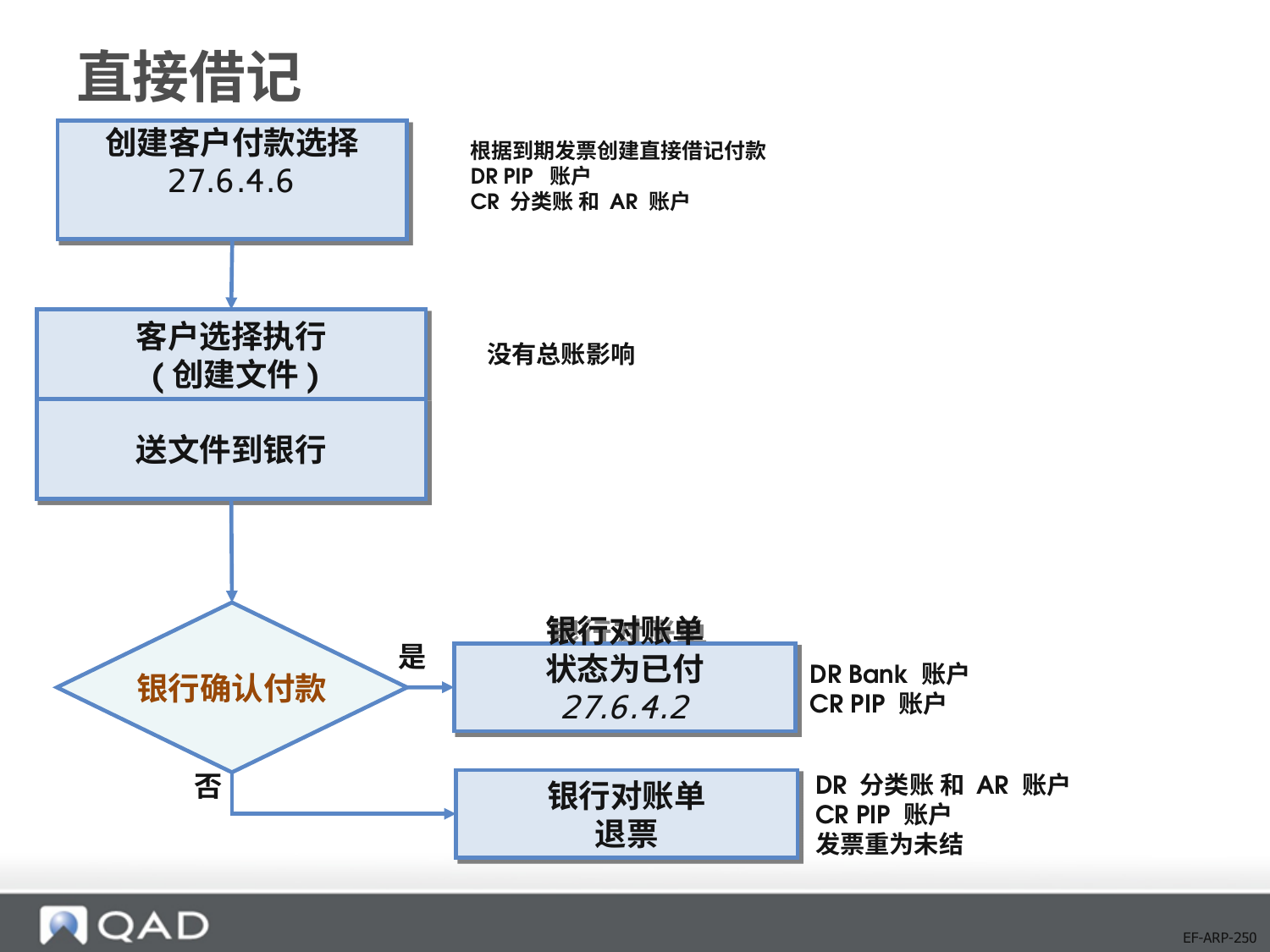

# 直接借记
创建客户付款选择
27.6.4.6

根据到期发票创建直接借记付款
DR PIP  账户
CR 分类账 和 AR 账户
没有总账影响
客户选择执行
 (创建文件)
送文件到银行
银行确认付款
是
DR Bank 账户
CR PIP 账户
银行对账单
状态为已付
27.6.4.2

DR 分类账 和 AR 账户
CR PIP 账户
发票重为未结
否
银行对账单
退票
EF-ARP-250